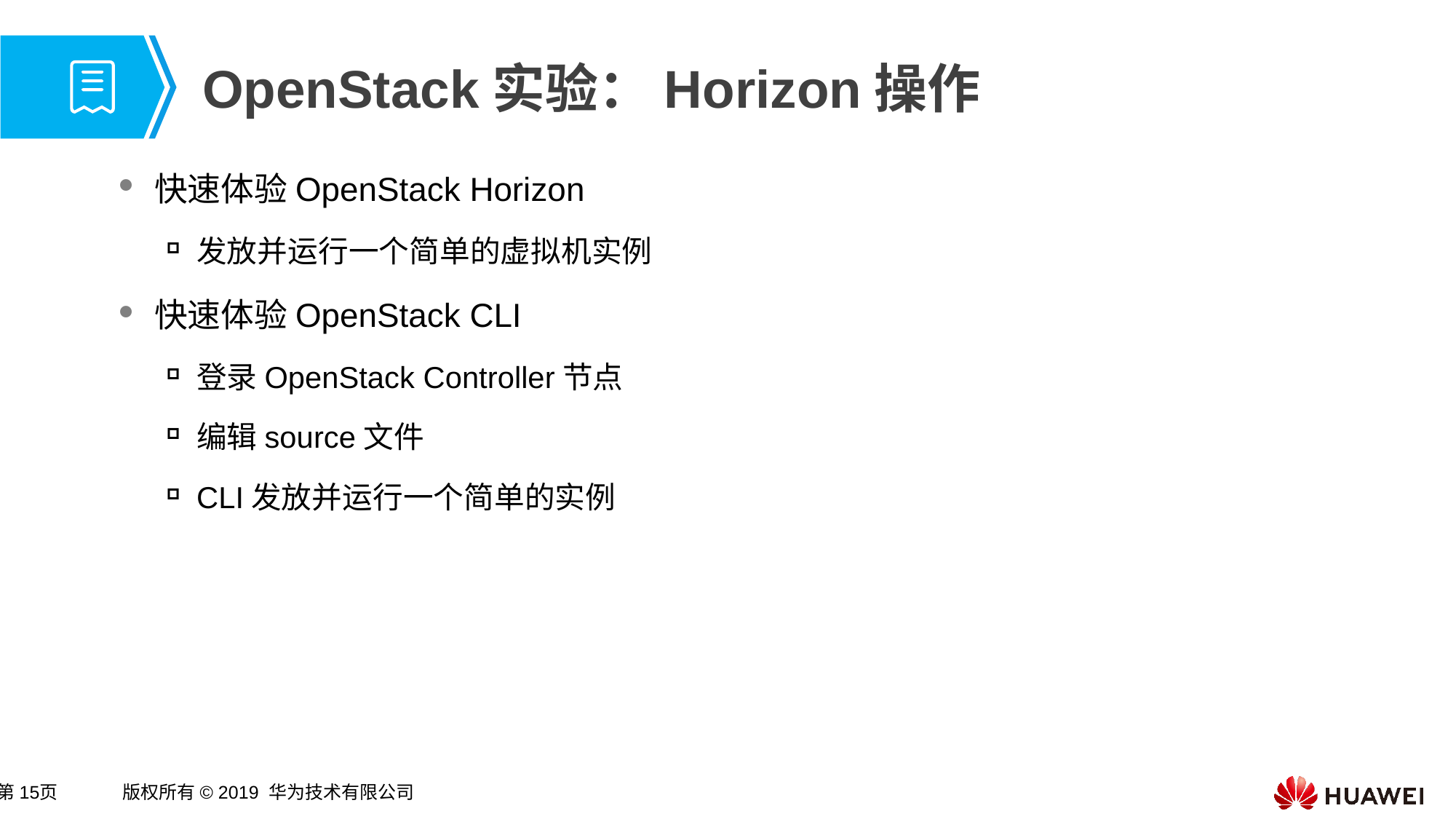

# OpenStack实验：Horizon操作
快速体验OpenStack Horizon
发放并运行一个简单的虚拟机实例
快速体验OpenStack CLI
登录OpenStack Controller节点
编辑source文件
CLI发放并运行一个简单的实例